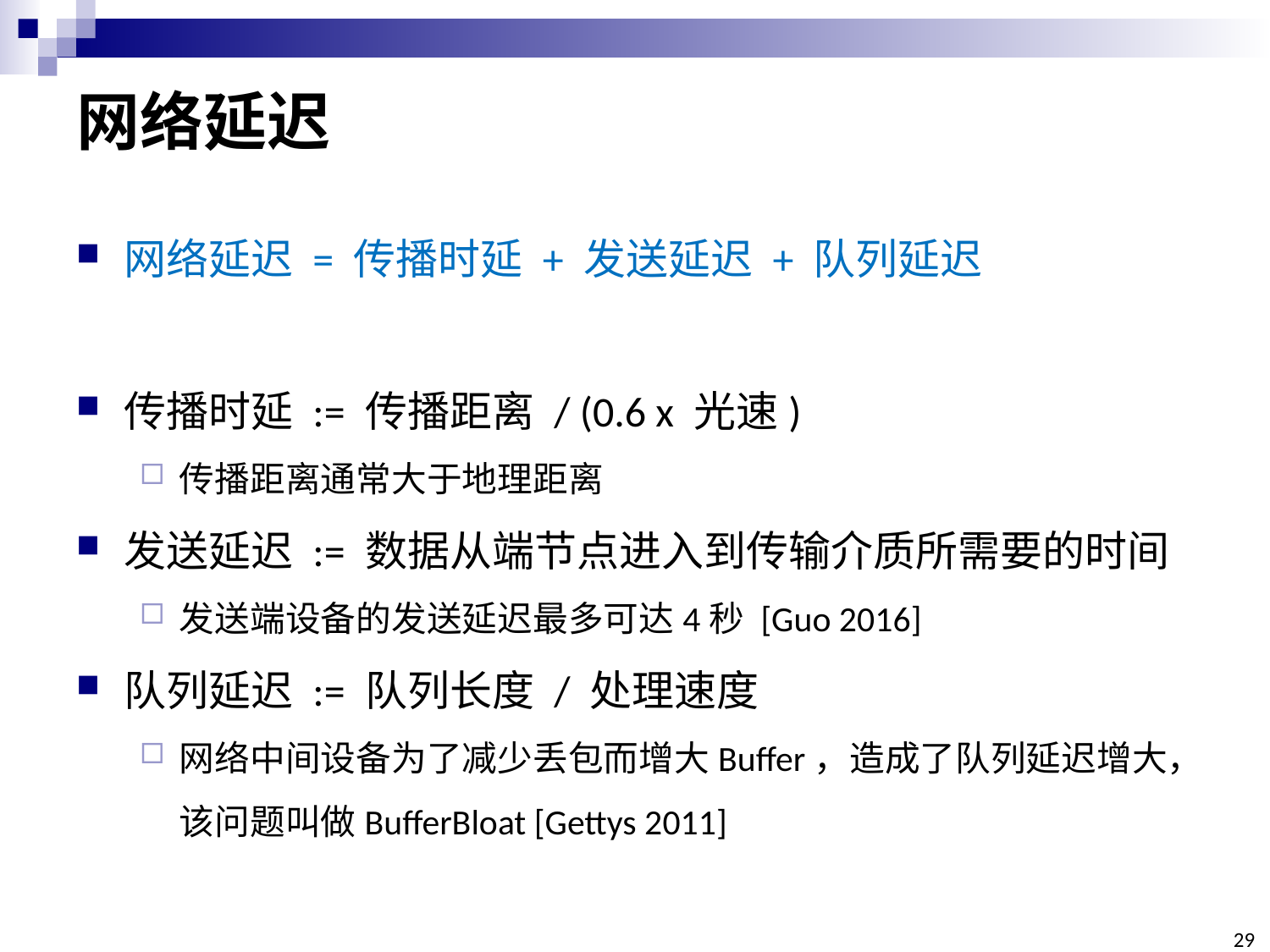

# 网络延迟
网络延迟 = 传播时延 + 发送延迟 + 队列延迟

传播时延 := 传播距离 / (0.6 x 光速)
传播距离通常大于地理距离
发送延迟 := 数据从端节点进入到传输介质所需要的时间
发送端设备的发送延迟最多可达4秒 [Guo 2016]
队列延迟 := 队列长度 / 处理速度
网络中间设备为了减少丢包而增大Buffer，造成了队列延迟增大，该问题叫做BufferBloat [Gettys 2011]

29